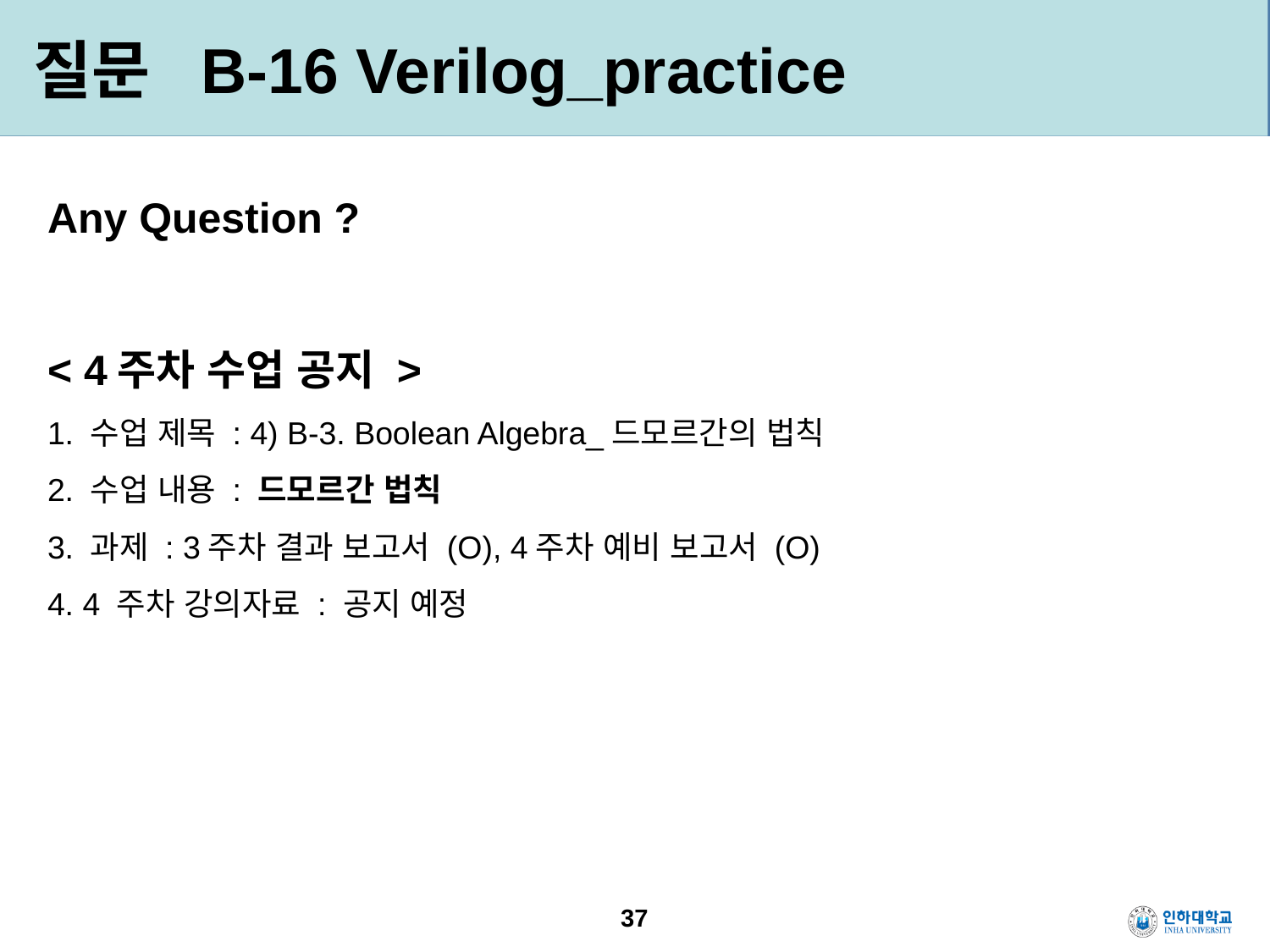

질문  B-16 Verilog_practice
Any Question ?

< 4주차 수업 공지 >
1. 수업 제목 : 4) B-3. Boolean Algebra_드모르간의 법칙
2. 수업 내용 : 드모르간 법칙
3. 과제 : 3주차 결과 보고서 (O), 4주차 예비 보고서 (O)
4. 4 주차 강의자료 : 공지 예정
37